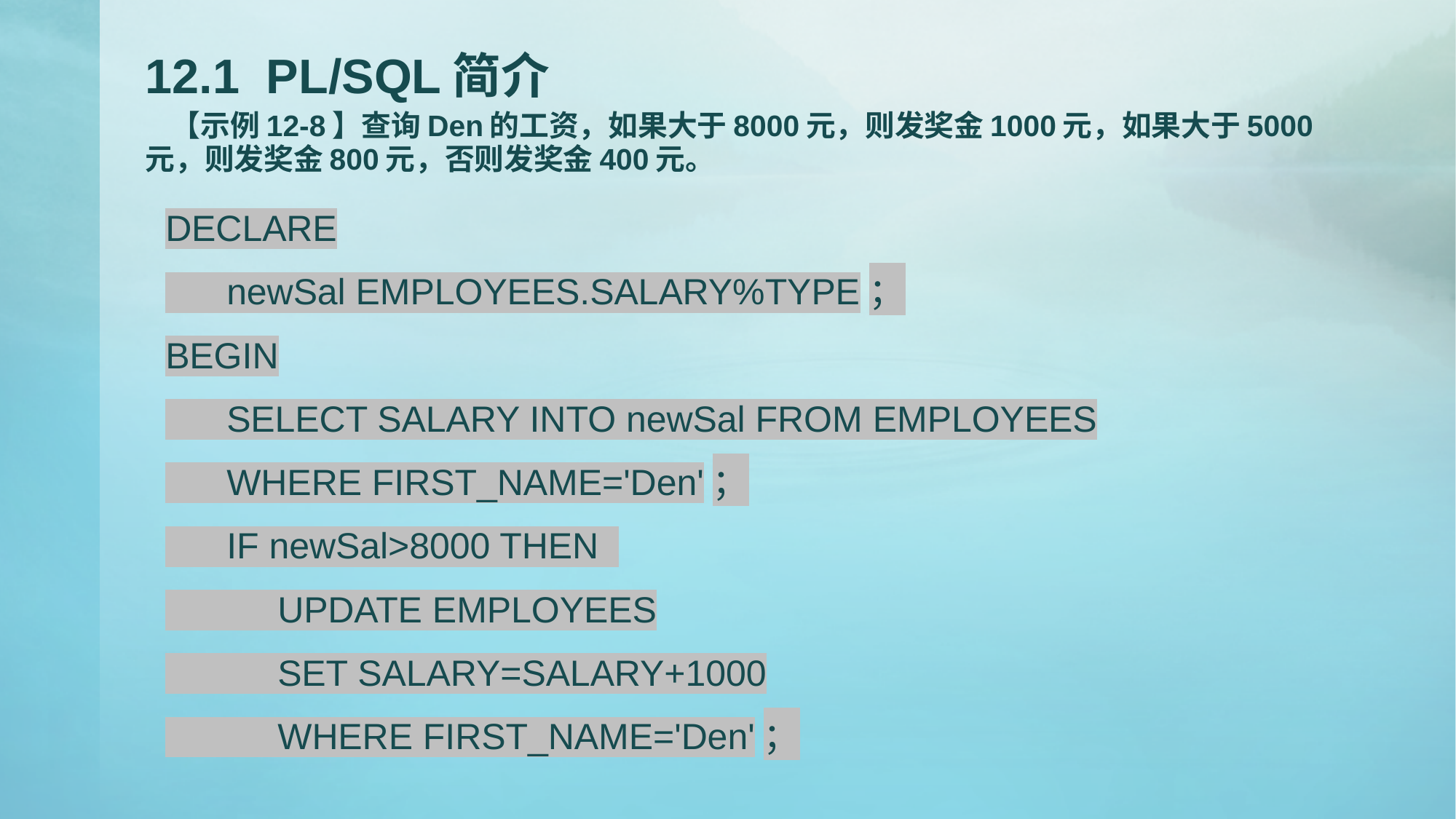

# 12.1  PL/SQL简介 【示例12-8】查询Den的工资，如果大于8000元，则发奖金1000元，如果大于5000元，则发奖金800元，否则发奖金400元。
DECLARE
      newSal EMPLOYEES.SALARY%TYPE；
BEGIN
      SELECT SALARY INTO newSal FROM EMPLOYEES
      WHERE FIRST_NAME='Den'；
      IF newSal>8000 THEN
           UPDATE EMPLOYEES
           SET SALARY=SALARY+1000
           WHERE FIRST_NAME='Den'；